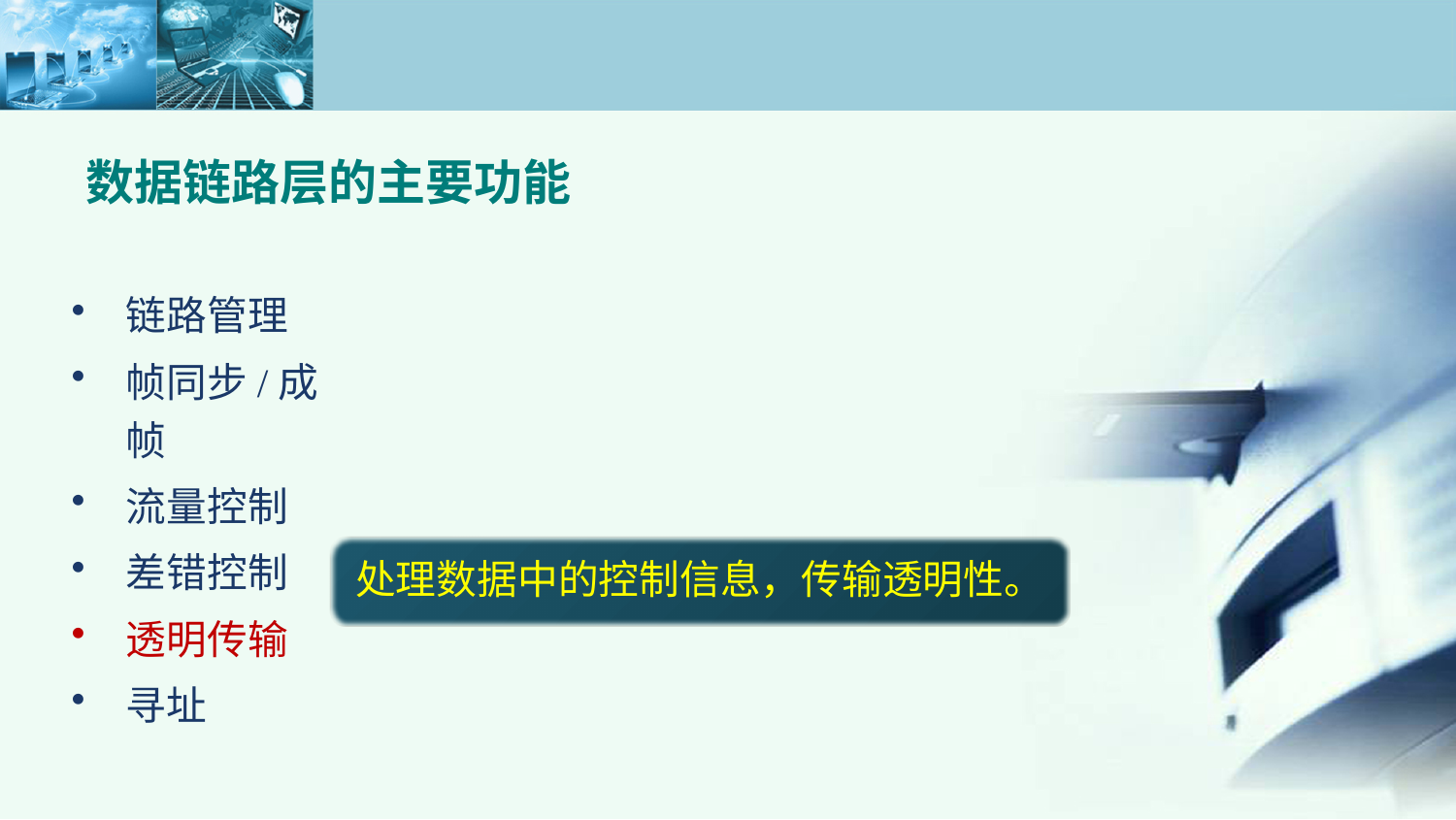

数据链路层的主要功能
链路管理
帧同步/成帧
流量控制
差错控制
透明传输
寻址
处理数据中的控制信息，传输透明性。